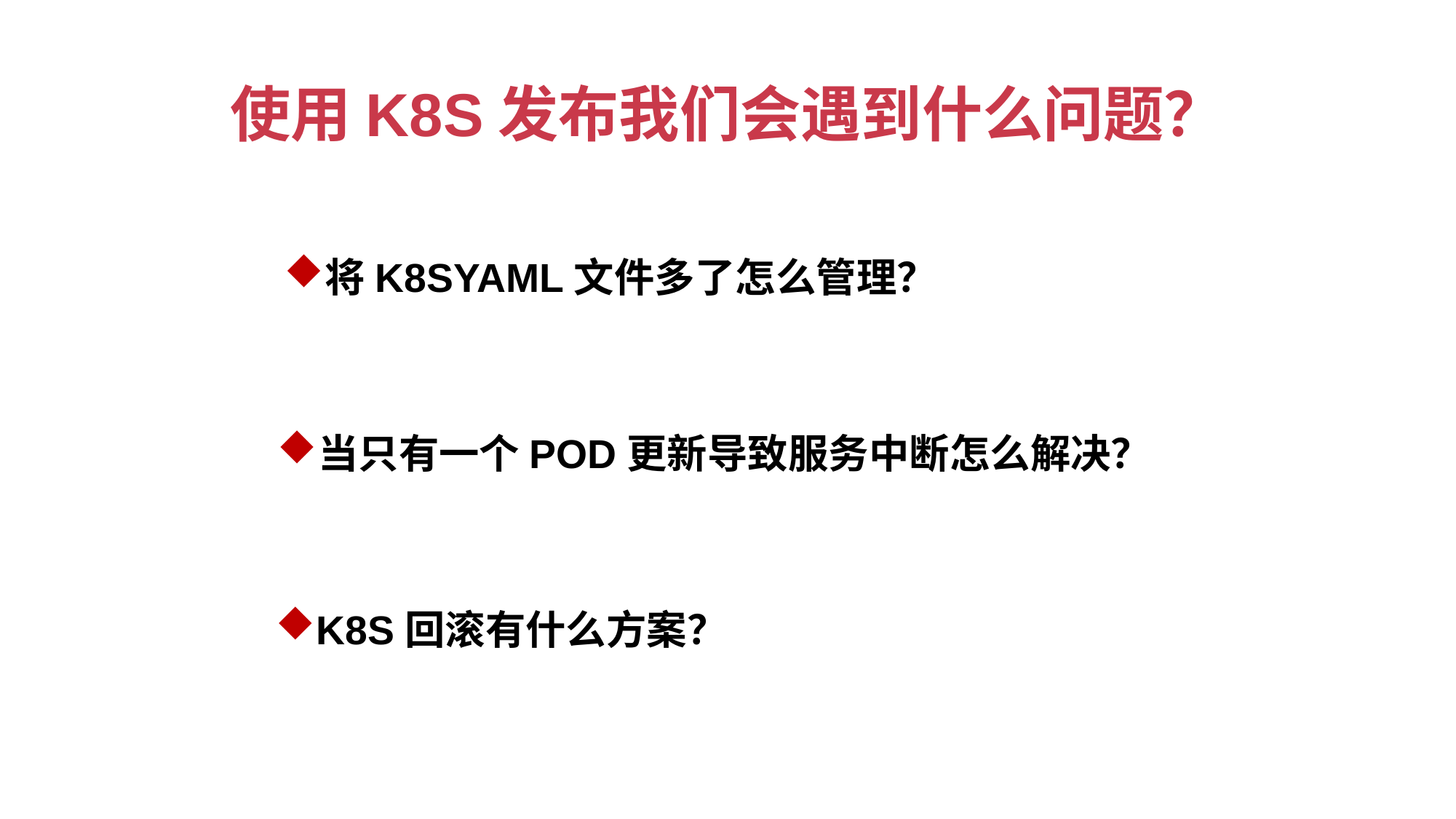

使用K8S发布我们会遇到什么问题？
将K8SYAML文件多了怎么管理？
当只有一个POD更新导致服务中断怎么解决？
K8S回滚有什么方案？